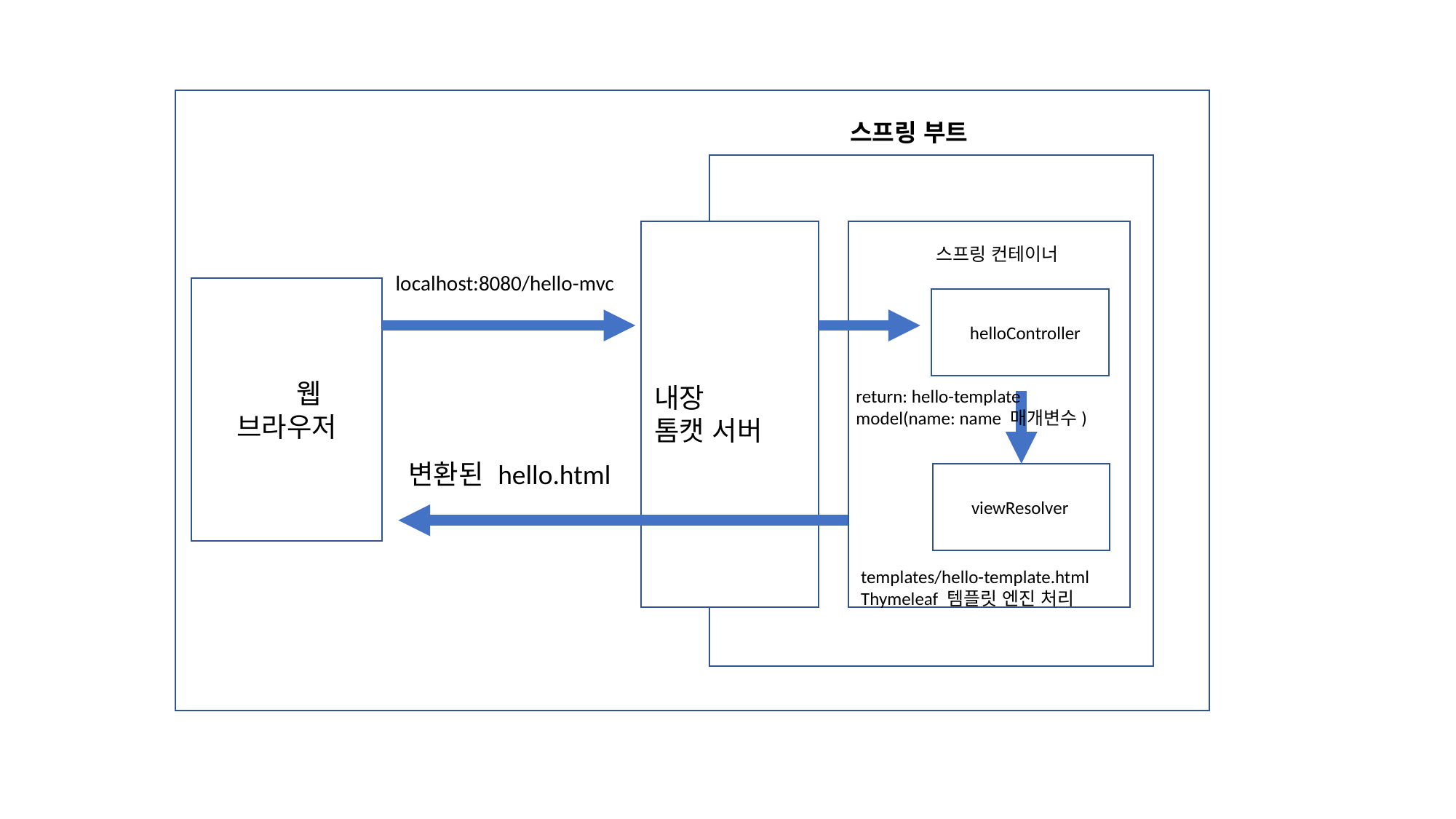

스프링 부트

스프링 컨테이너
localhost:8080/hello-mvc

helloController
       웹
브라우저
내장
톰캣 서버
return: hello-template
model(name: name 매개변수)
변환된 hello.html

viewResolver
templates/hello-template.html
Thymeleaf 템플릿 엔진 처리